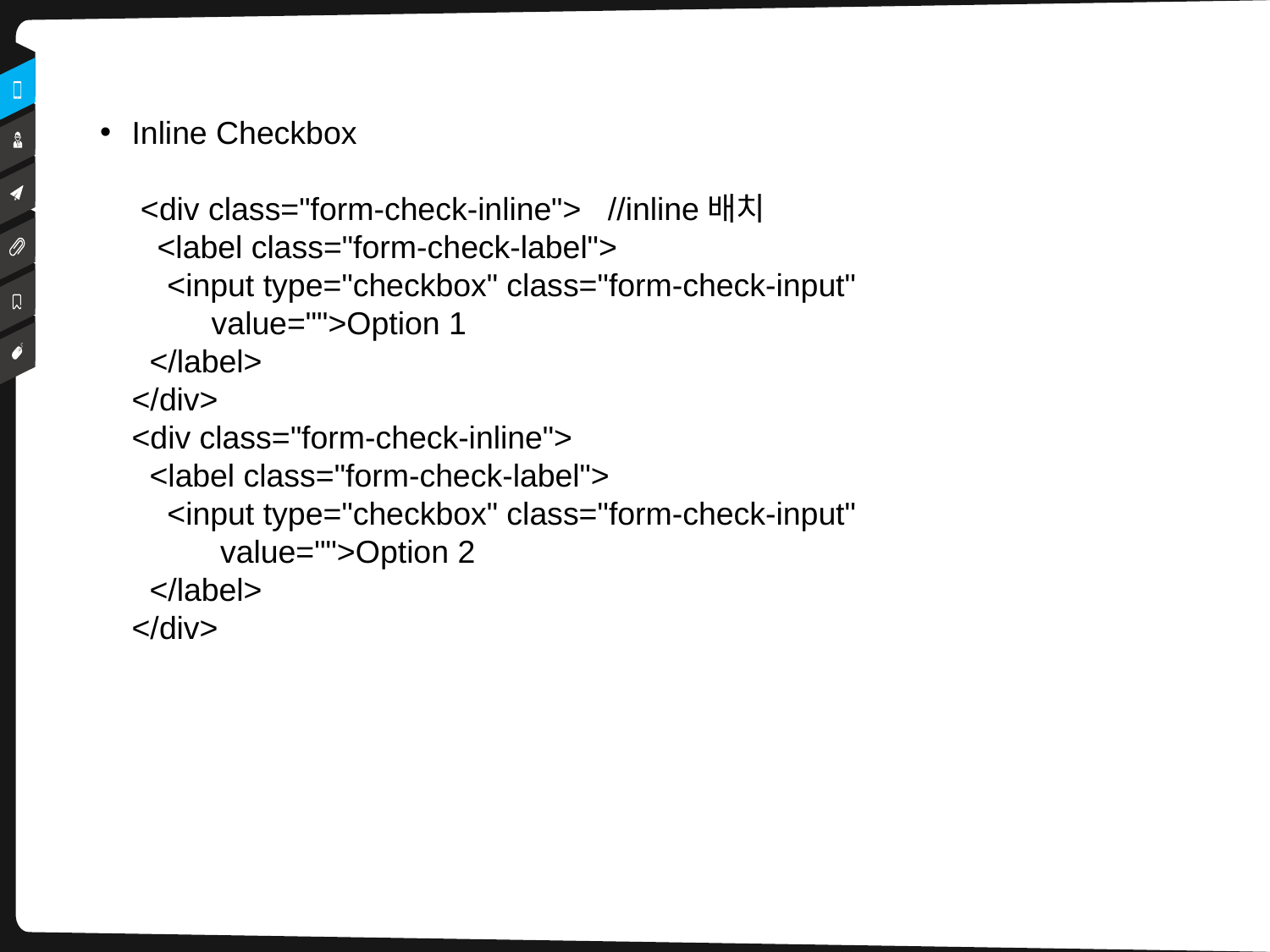

Inline Checkbox
 <div class="form-check-inline">   //inline배치
  <label class="form-check-label">
    <input type="checkbox" class="form-check-input" 
         value="">Option 1
  </label>
</div>
<div class="form-check-inline">
  <label class="form-check-label">
    <input type="checkbox" class="form-check-input" 
          value="">Option 2
  </label>
</div>